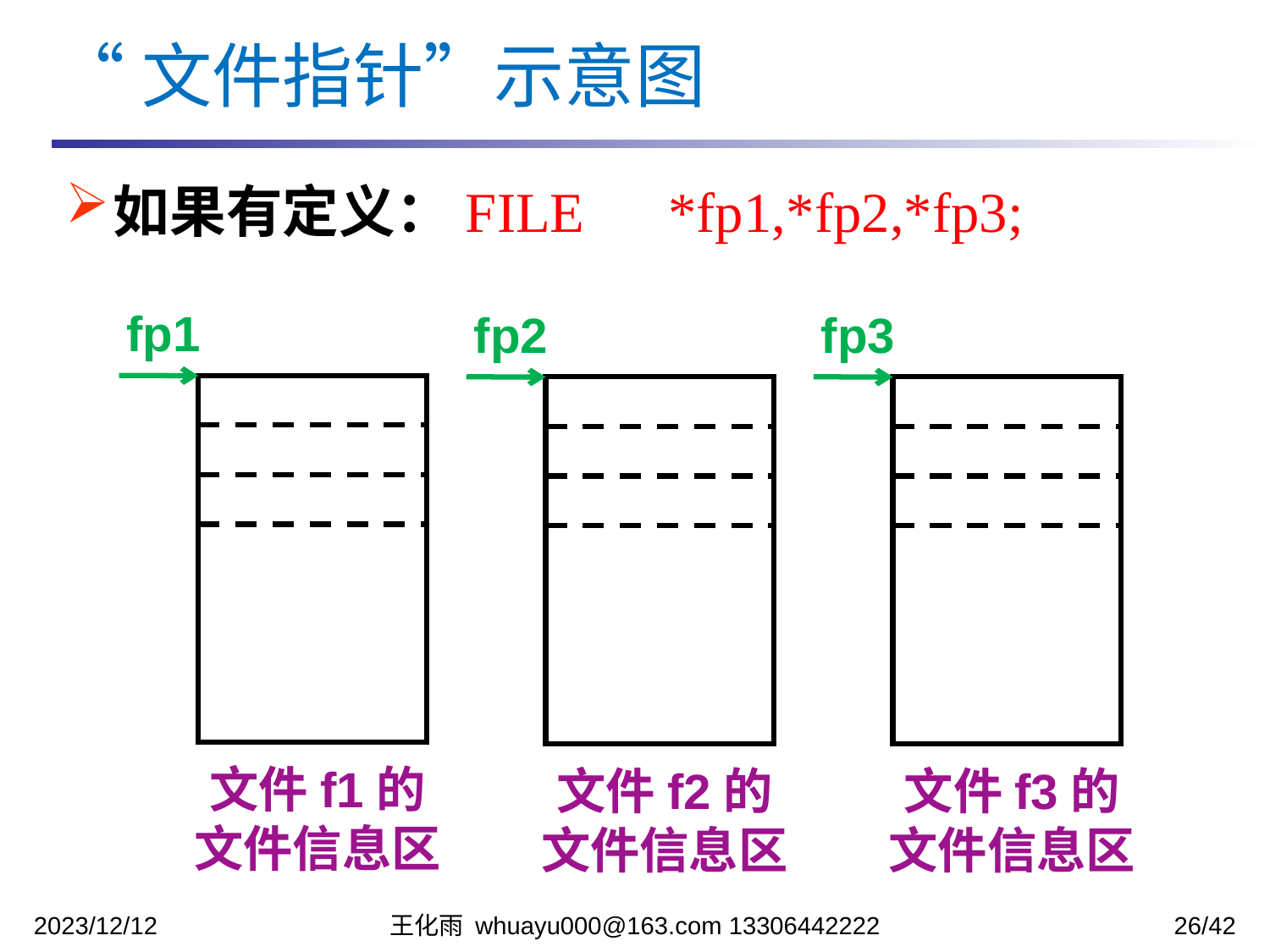

“文件指针”示意图
如果有定义：FILE　*fp1,*fp2,*fp3;
fp1
fp2
fp3

文件f1的
文件信息区
文件f2的
文件信息区
文件f3的
文件信息区
2023/12/12
王化雨 whuayu000@163.com 13306442222
26/42